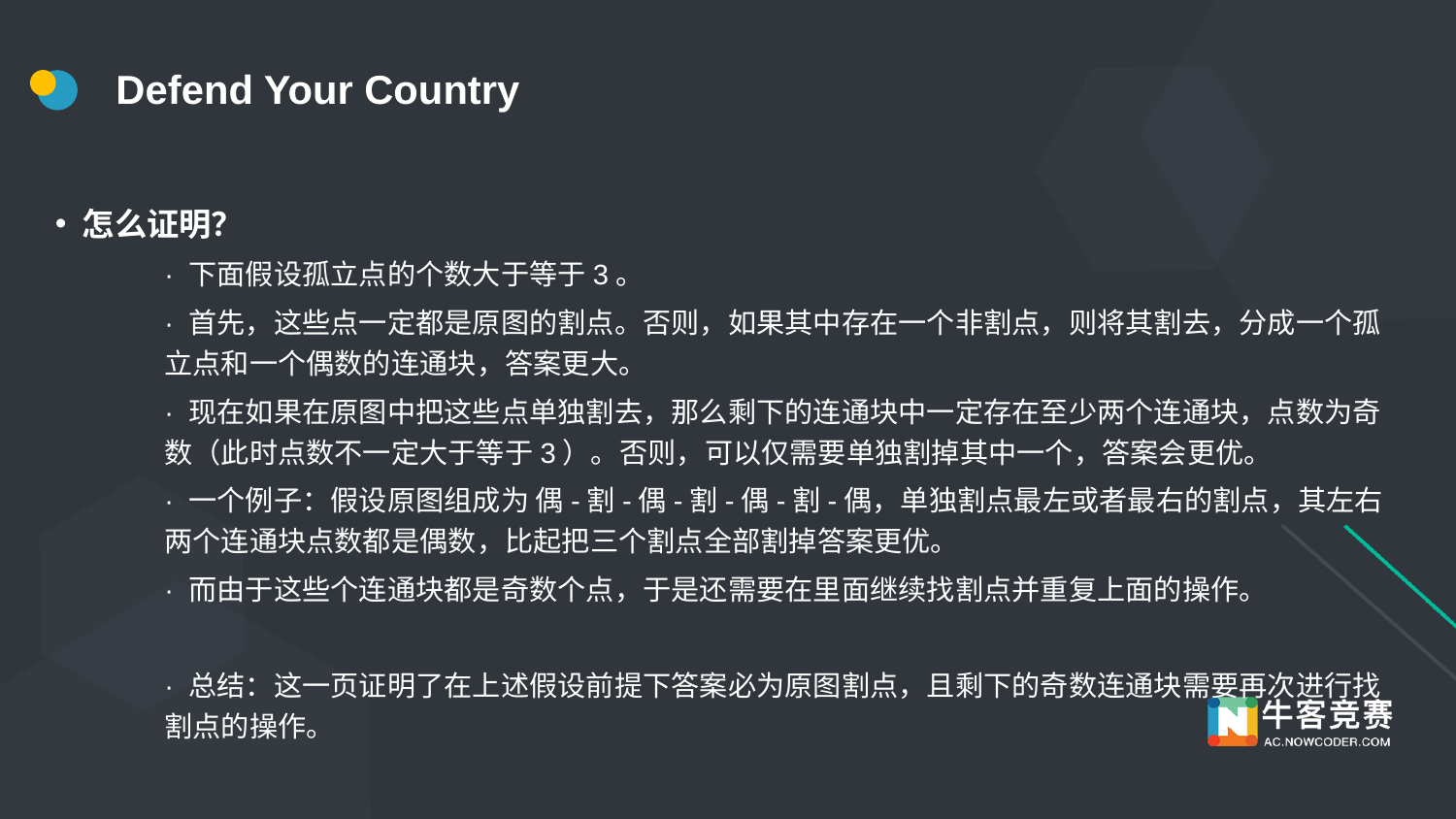

# Defend Your Country
怎么证明？
· 下面假设孤立点的个数大于等于3。
· 首先，这些点一定都是原图的割点。否则，如果其中存在一个非割点，则将其割去，分成一个孤立点和一个偶数的连通块，答案更大。
· 现在如果在原图中把这些点单独割去，那么剩下的连通块中一定存在至少两个连通块，点数为奇数（此时点数不一定大于等于3）。否则，可以仅需要单独割掉其中一个，答案会更优。
· 一个例子：假设原图组成为 偶-割-偶-割-偶-割-偶，单独割点最左或者最右的割点，其左右两个连通块点数都是偶数，比起把三个割点全部割掉答案更优。
· 而由于这些个连通块都是奇数个点，于是还需要在里面继续找割点并重复上面的操作。

· 总结：这一页证明了在上述假设前提下答案必为原图割点，且剩下的奇数连通块需要再次进行找割点的操作。